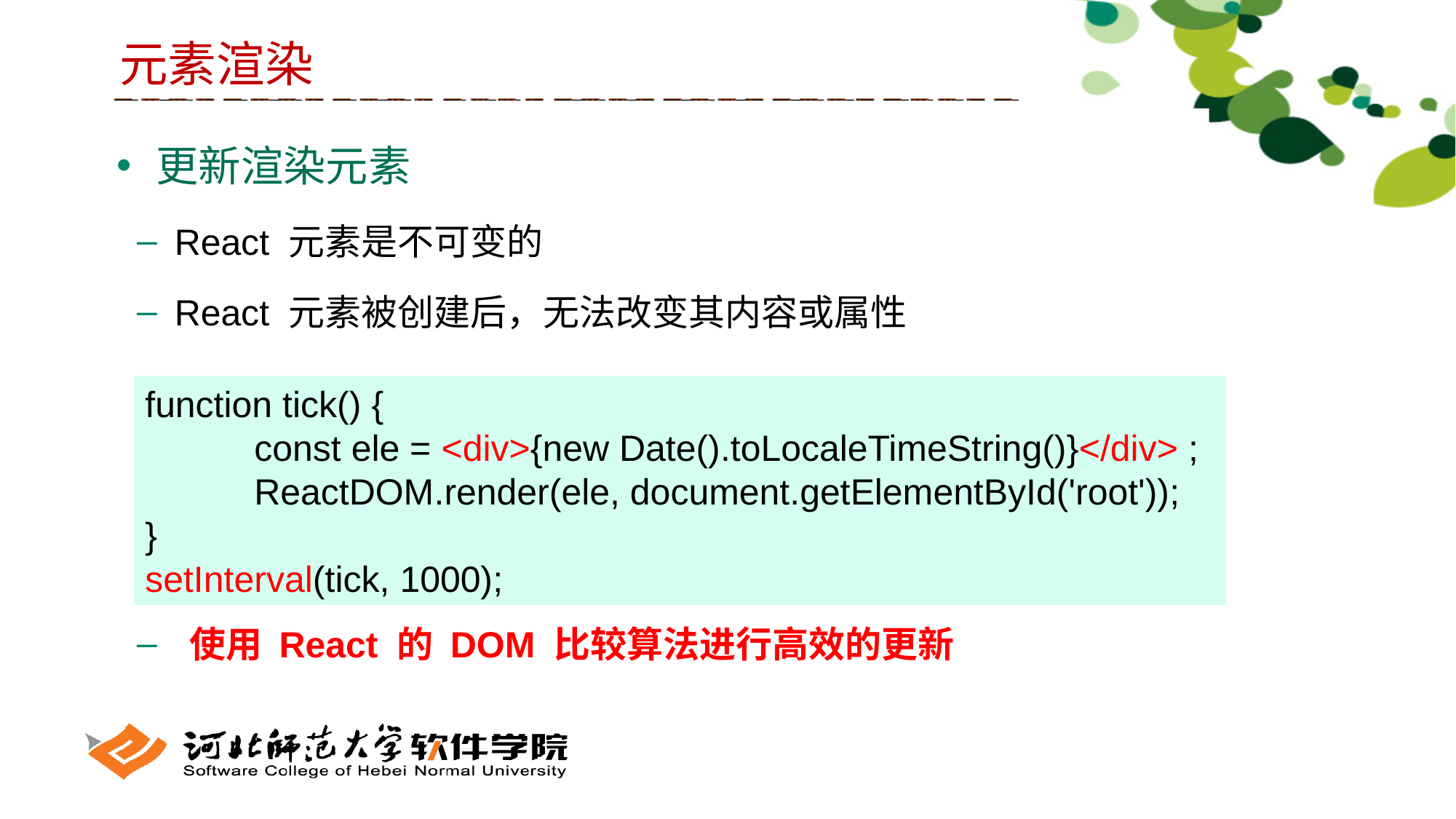

元素渲染
 更新渲染元素
 React 元素是不可变的
 React 元素被创建后，无法改变其内容或属性

  使用 React 的 DOM 比较算法进行高效的更新

function tick() {
	const ele = <div>{new Date().toLocaleTimeString()}</div> ; 	ReactDOM.render(ele, document.getElementById('root'));
}
setInterval(tick, 1000);